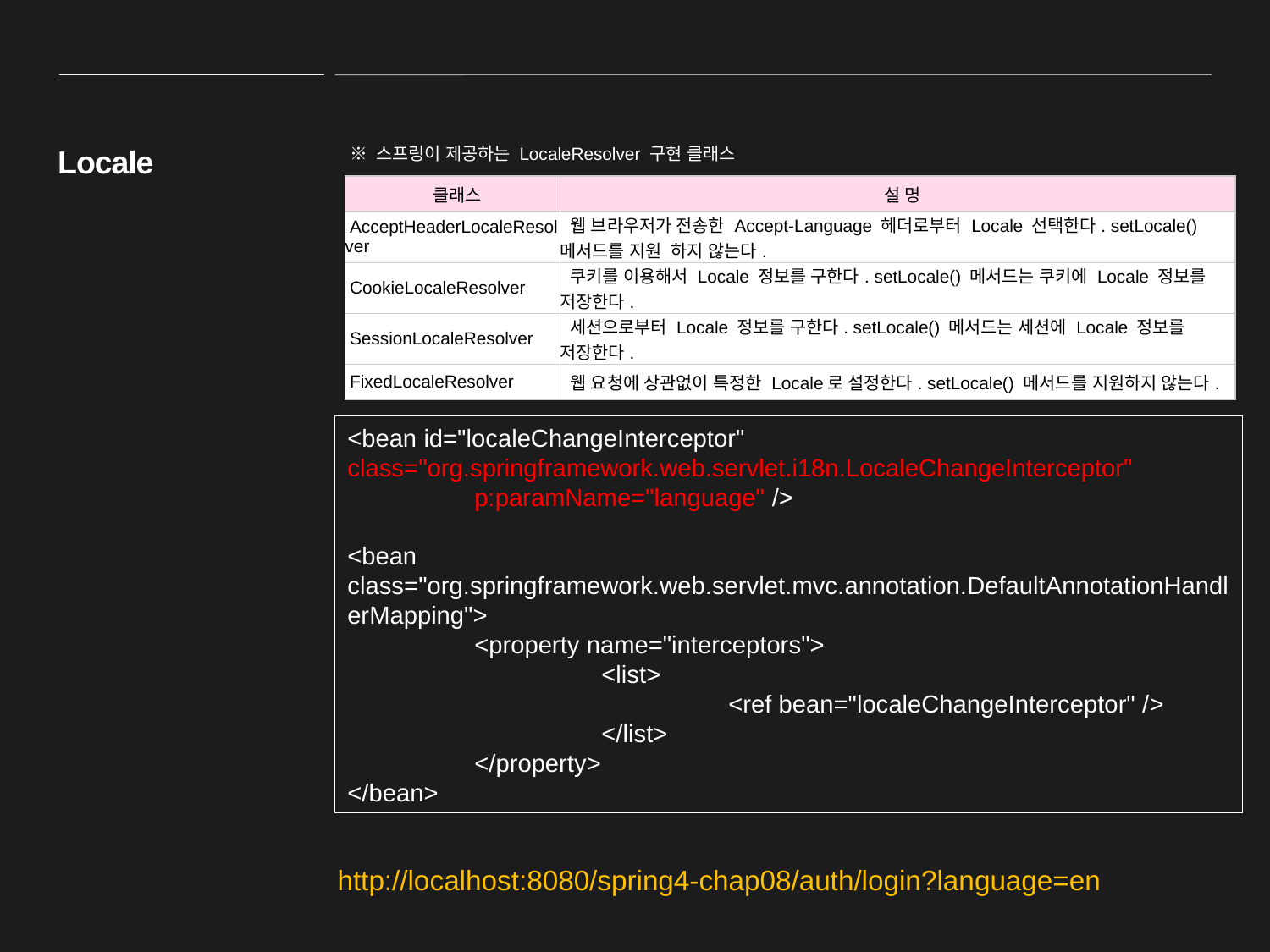

Locale
※ 스프링이 제공하는 LocaleResolver 구현 클래스

| 클래스 | 설 명 |
| --- | --- |
| AcceptHeaderLocaleResolver | 웹 브라우저가 전송한 Accept-Language 헤더로부터 Locale 선택한다. setLocale() 메서드를 지원  하지 않는다. |
| CookieLocaleResolver | 쿠키를 이용해서 Locale 정보를 구한다. setLocale() 메서드는 쿠키에 Locale 정보를 저장한다. |
| SessionLocaleResolver | 세션으로부터 Locale 정보를 구한다. setLocale() 메서드는 세션에 Locale 정보를 저장한다. |
| FixedLocaleResolver | 웹 요청에 상관없이 특정한 Locale로 설정한다. setLocale() 메서드를 지원하지 않는다. |
<bean id="localeChangeInterceptor" class="org.springframework.web.servlet.i18n.LocaleChangeInterceptor"
	p:paramName="language" />

<bean class="org.springframework.web.servlet.mvc.annotation.DefaultAnnotationHandlerMapping">
	<property name="interceptors">
		<list>
			<ref bean="localeChangeInterceptor" />
		</list>
	</property>
</bean>
http://localhost:8080/spring4-chap08/auth/login?language=en